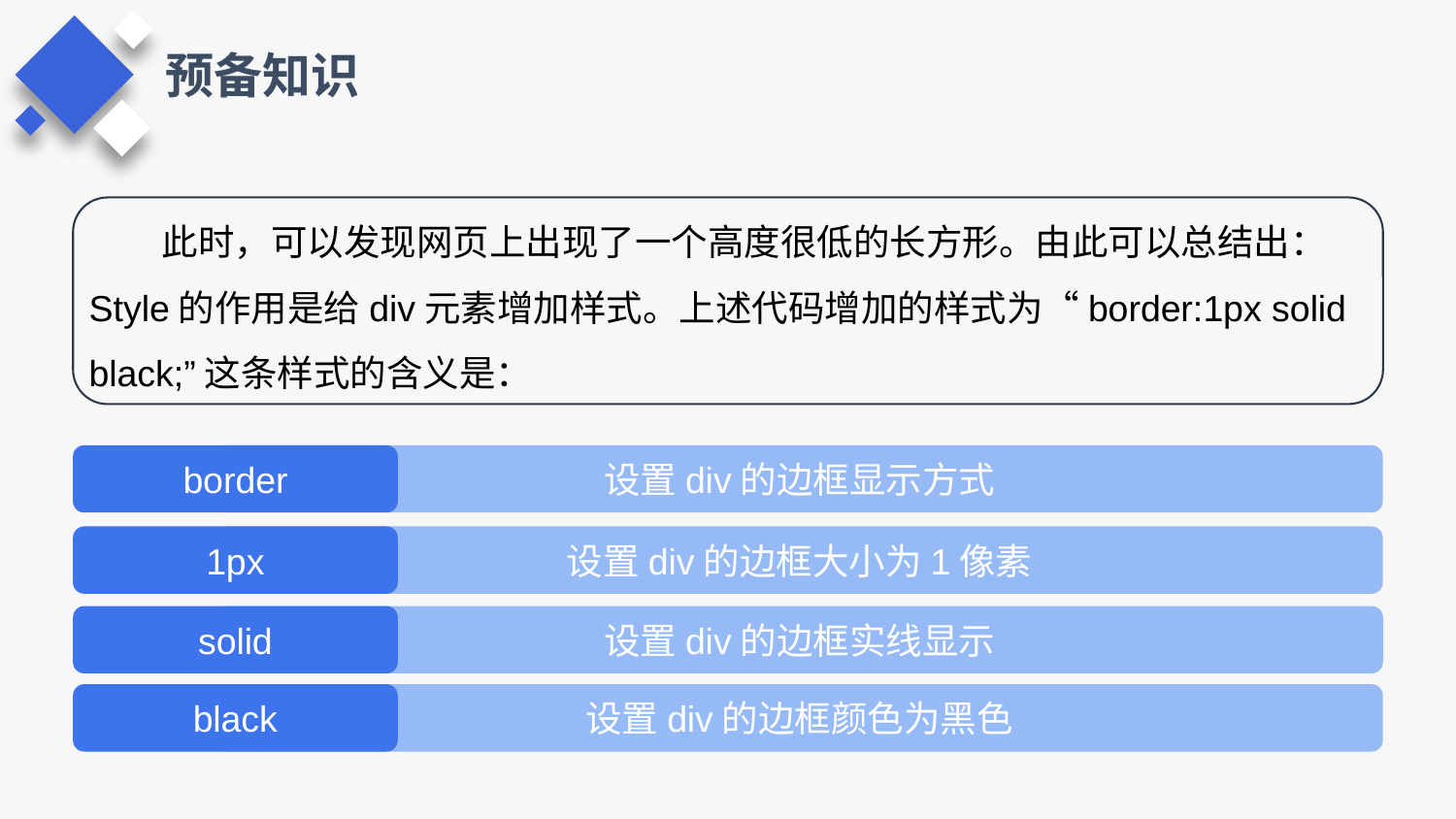

预备知识

此时，可以发现网页上出现了一个高度很低的长方形。由此可以总结出：Style的作用是给div元素增加样式。上述代码增加的样式为“border:1px solid black;”这条样式的含义是：
border
设置div的边框显示方式
1px
设置div的边框大小为1像素
solid
设置div的边框实线显示
black
设置div的边框颜色为黑色